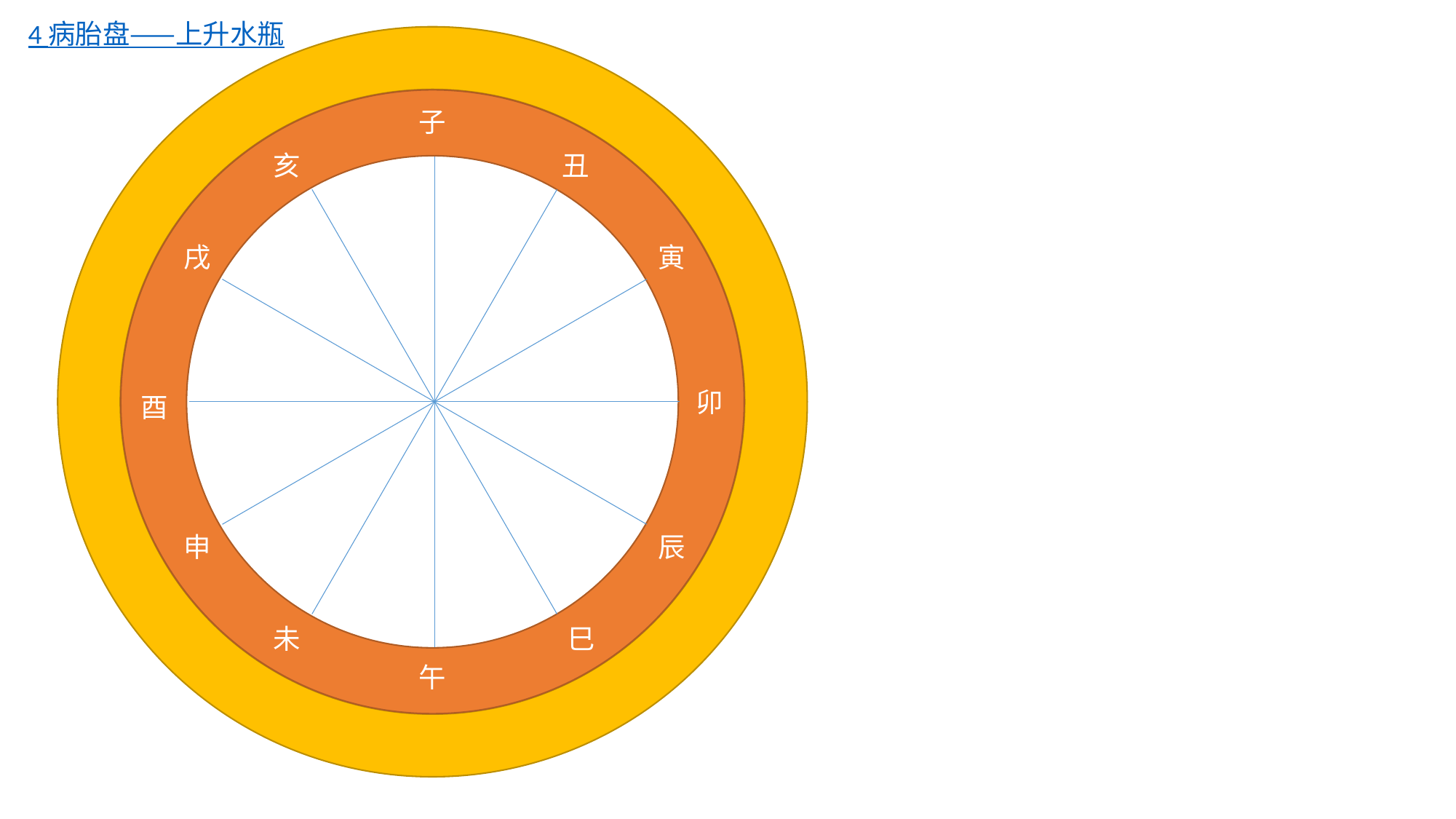

4 病胎盘——上升水瓶

子
亥
丑
戌
寅
卯
酉
申
辰
巳
未
午